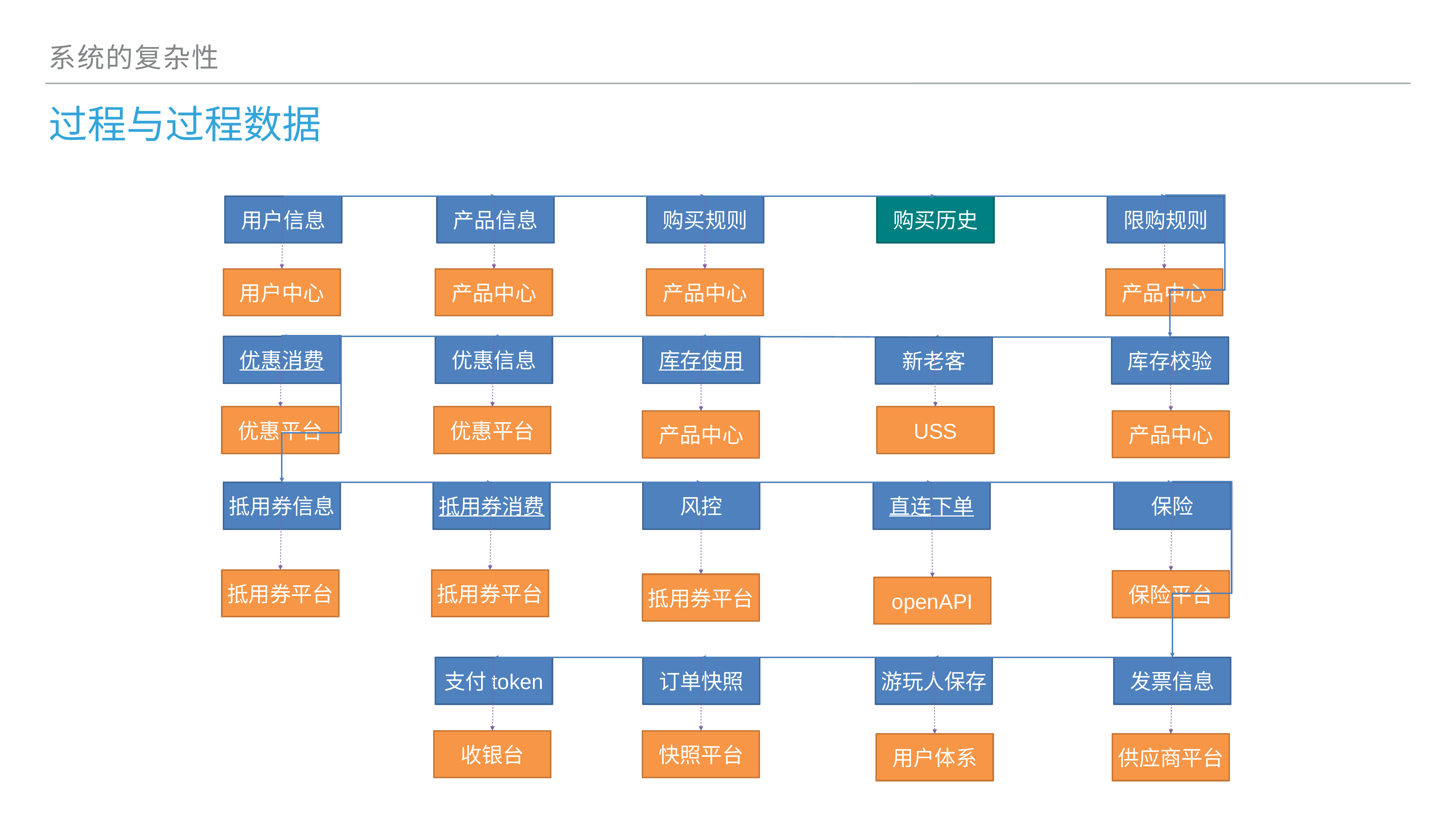

系统的复杂性
# 过程与过程数据
用户信息
产品信息
购买规则
购买历史
限购规则
用户中心
产品中心
产品中心
产品中心
优惠消费
优惠信息
库存使用
新老客
库存校验
优惠平台
优惠平台
USS
产品中心
产品中心
抵用券信息
抵用券消费
风控
直连下单
保险
抵用券平台
抵用券平台
保险平台
抵用券平台
openAPI
支付token
订单快照
游玩人保存
发票信息
收银台
快照平台
供应商平台
用户体系